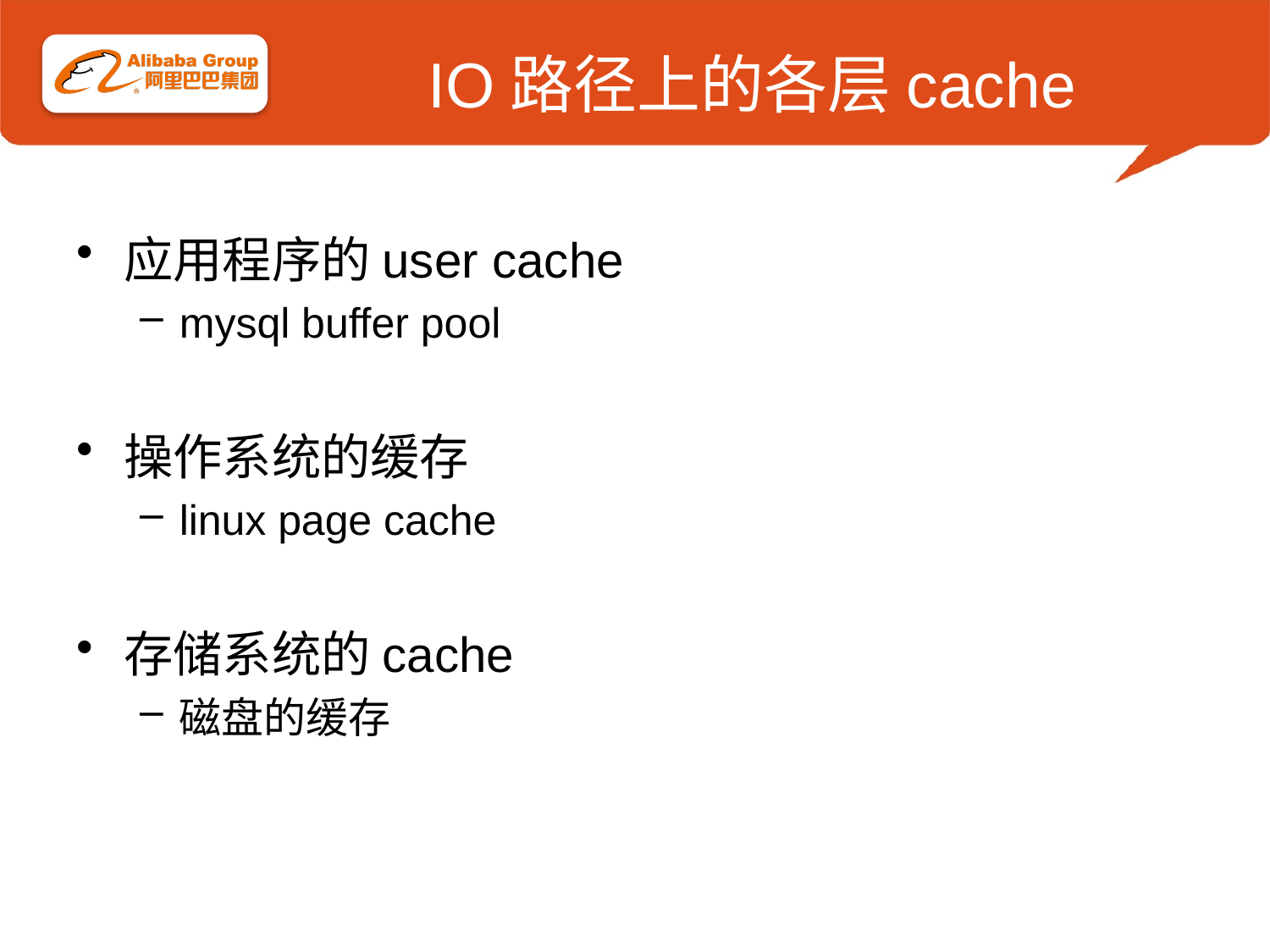

# IO路径上的各层cache
应用程序的user cache
mysql buffer pool

操作系统的缓存
linux page cache

存储系统的cache
磁盘的缓存